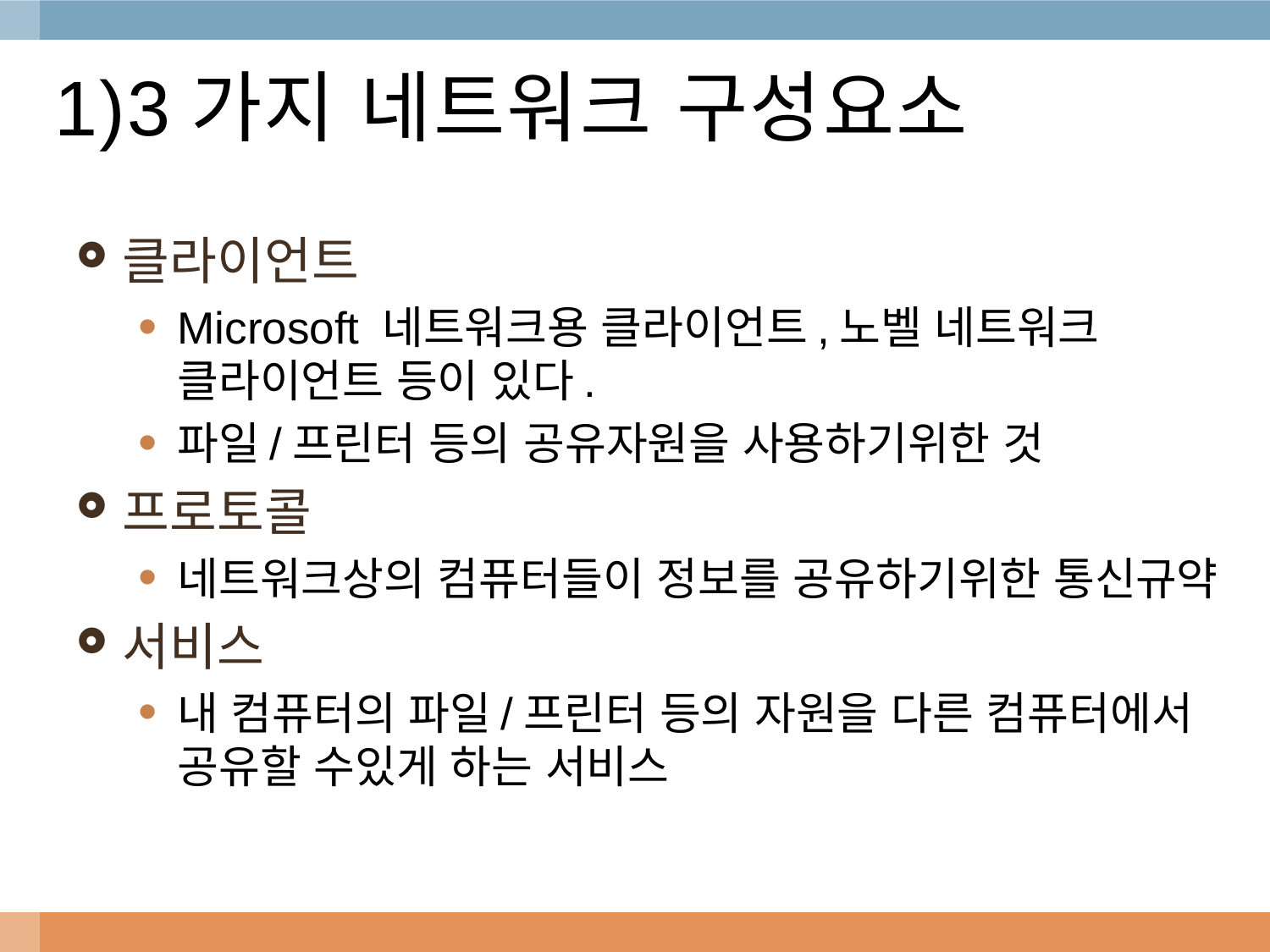

# 1)3가지 네트워크 구성요소
클라이언트
Microsoft 네트워크용 클라이언트,노벨 네트워크 클라이언트 등이 있다.
파일/프린터 등의 공유자원을 사용하기위한 것
프로토콜
네트워크상의 컴퓨터들이 정보를 공유하기위한 통신규약
서비스
내 컴퓨터의 파일/프린터 등의 자원을 다른 컴퓨터에서 공유할 수있게 하는 서비스